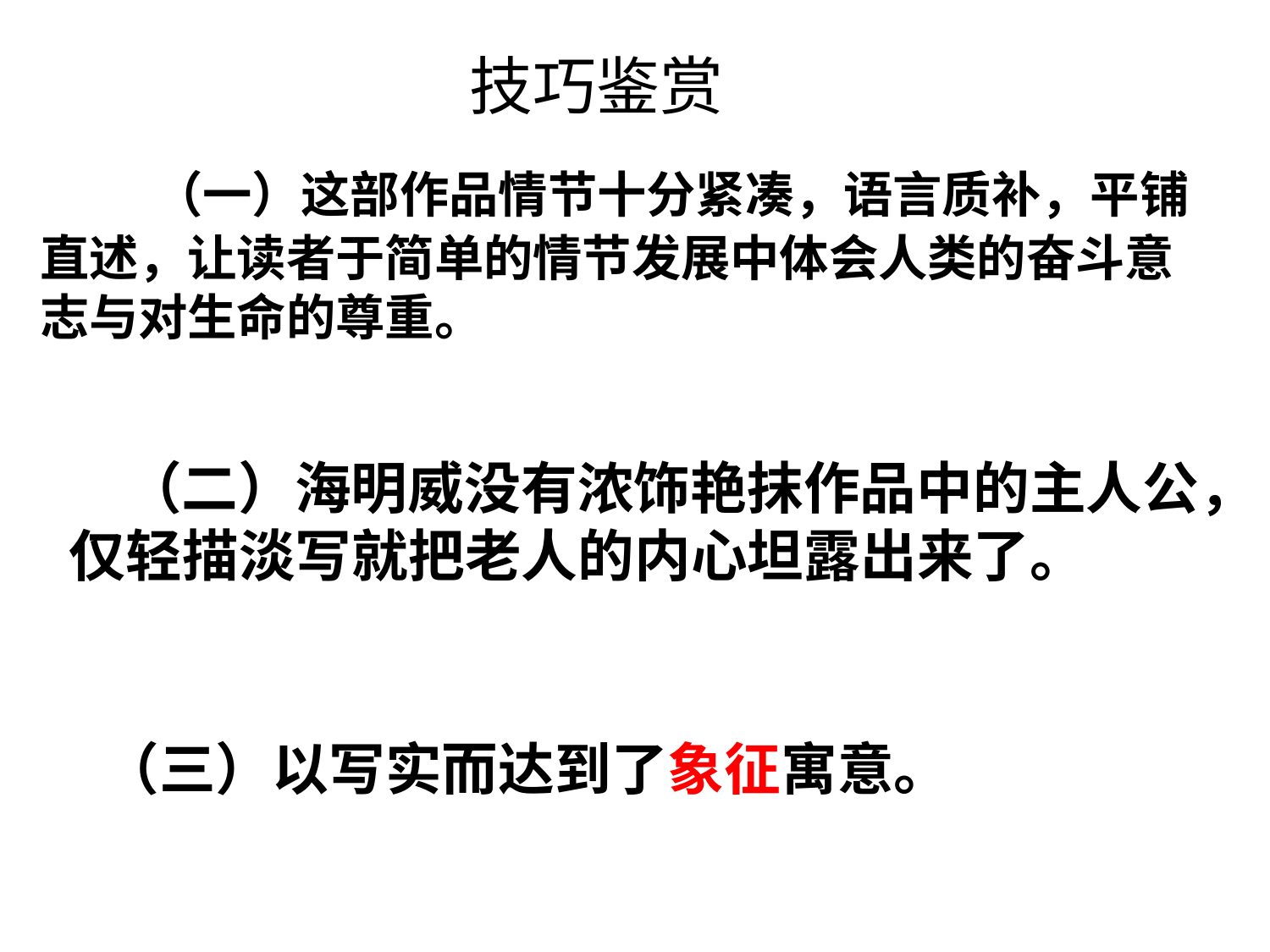

# 技巧鉴赏
      （一）这部作品情节十分紧凑，语言质补，平铺直述，让读者于简单的情节发展中体会人类的奋斗意志与对生命的尊重。

       （二）海明威没有浓饰艳抹作品中的主人公，仅轻描淡写就把老人的内心坦露出来了。

（三）以写实而达到了象征寓意。